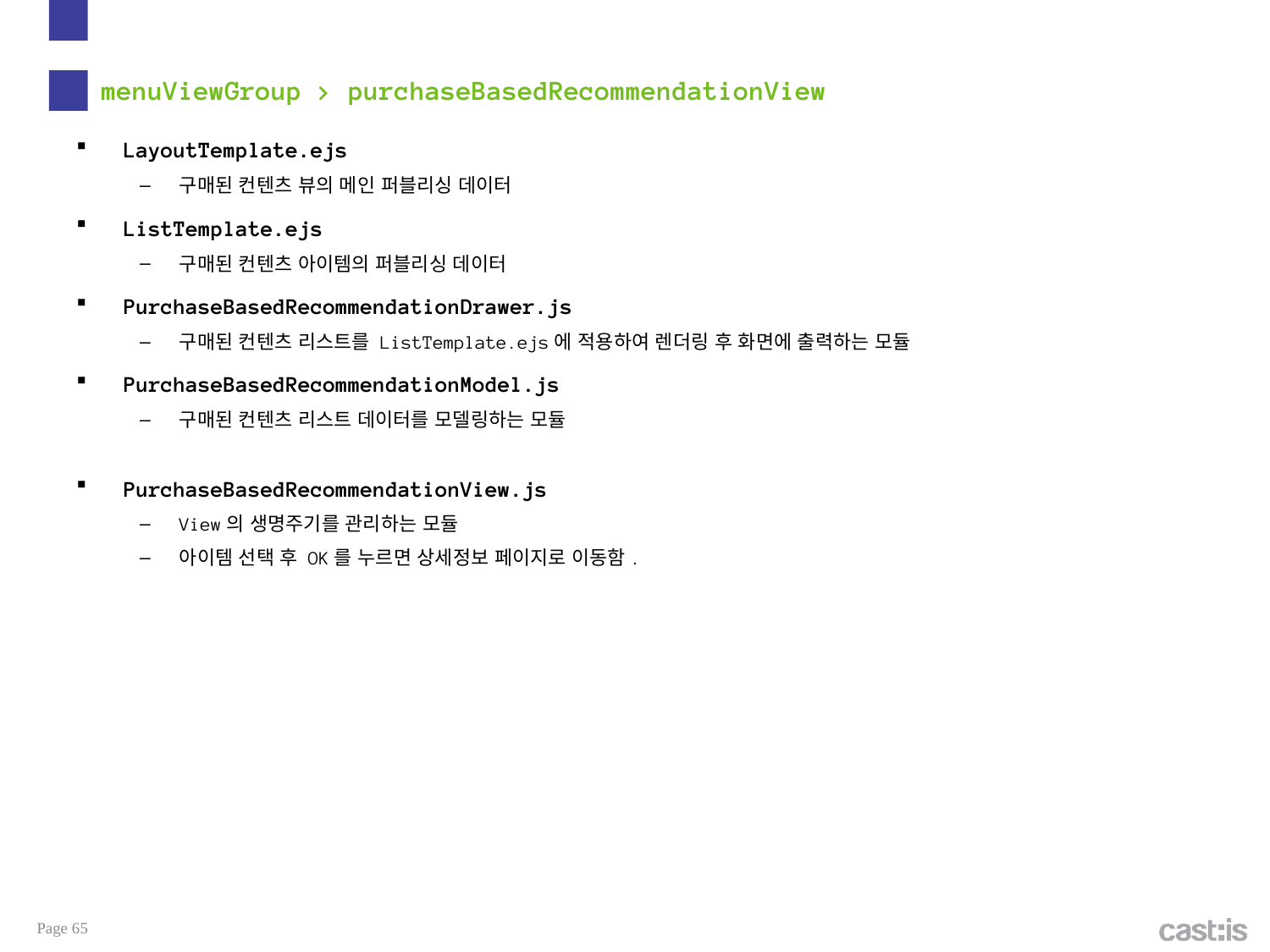

# menuViewGroup > purchaseBasedRecommendationView
LayoutTemplate.ejs
구매된 컨텐츠 뷰의 메인 퍼블리싱 데이터

ListTemplate.ejs
구매된 컨텐츠 아이템의 퍼블리싱 데이터

PurchaseBasedRecommendationDrawer.js
구매된 컨텐츠 리스트를 ListTemplate.ejs에 적용하여 렌더링 후 화면에 출력하는 모듈

PurchaseBasedRecommendationModel.js
구매된 컨텐츠 리스트 데이터를 모델링하는 모듈

PurchaseBasedRecommendationView.js
View의 생명주기를 관리하는 모듈
아이템 선택 후 OK를 누르면 상세정보 페이지로 이동함.

Page 65